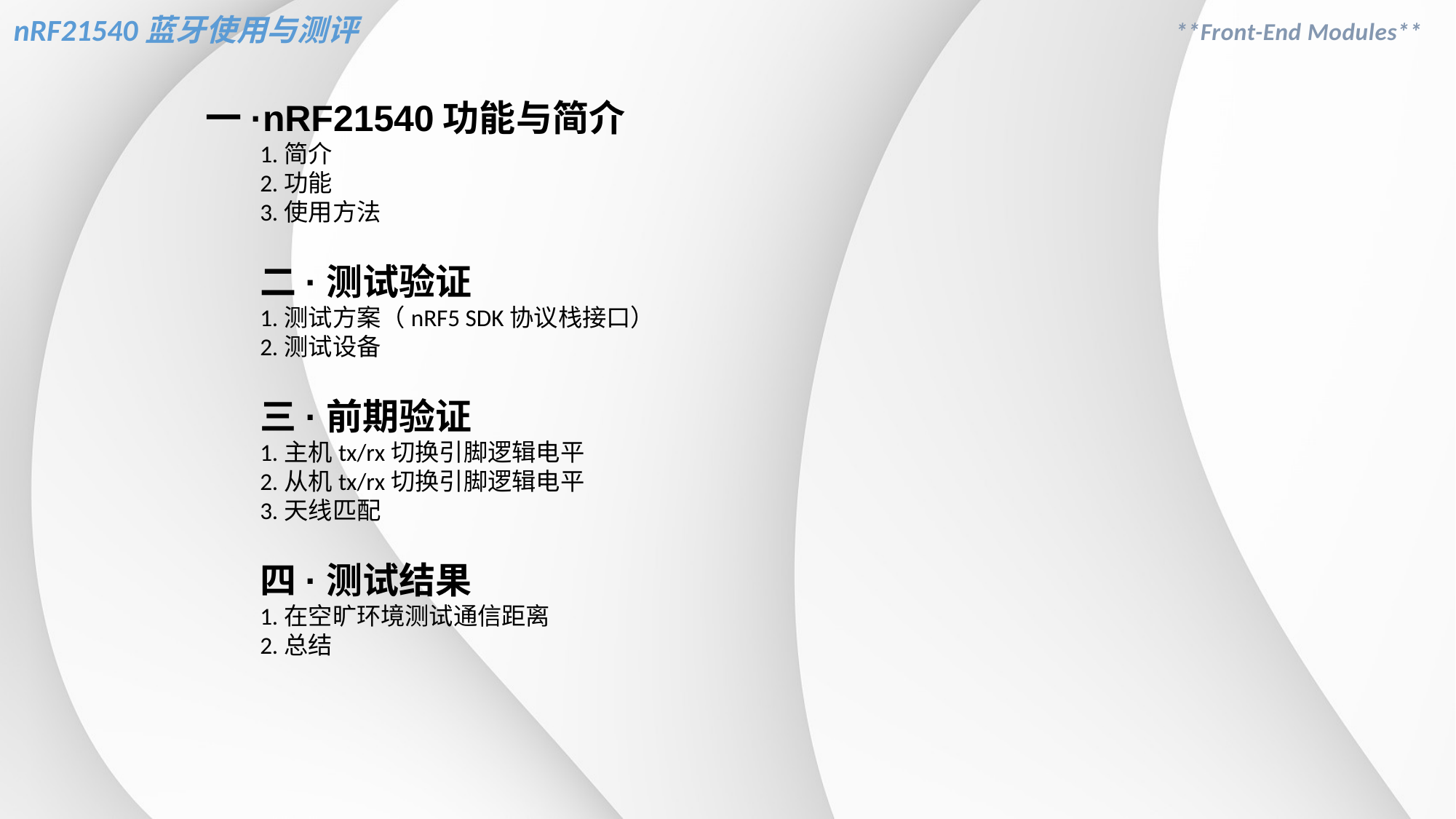

# nRF21540蓝牙使用与测评
一·nRF21540功能与简介
1.简介
2.功能
3.使用方法

二·测试验证
1.测试方案（nRF5 SDK协议栈接口）
2.测试设备

三·前期验证
1.主机tx/rx切换引脚逻辑电平
2.从机tx/rx切换引脚逻辑电平
3.天线匹配

四·测试结果
1.在空旷环境测试通信距离
2.总结